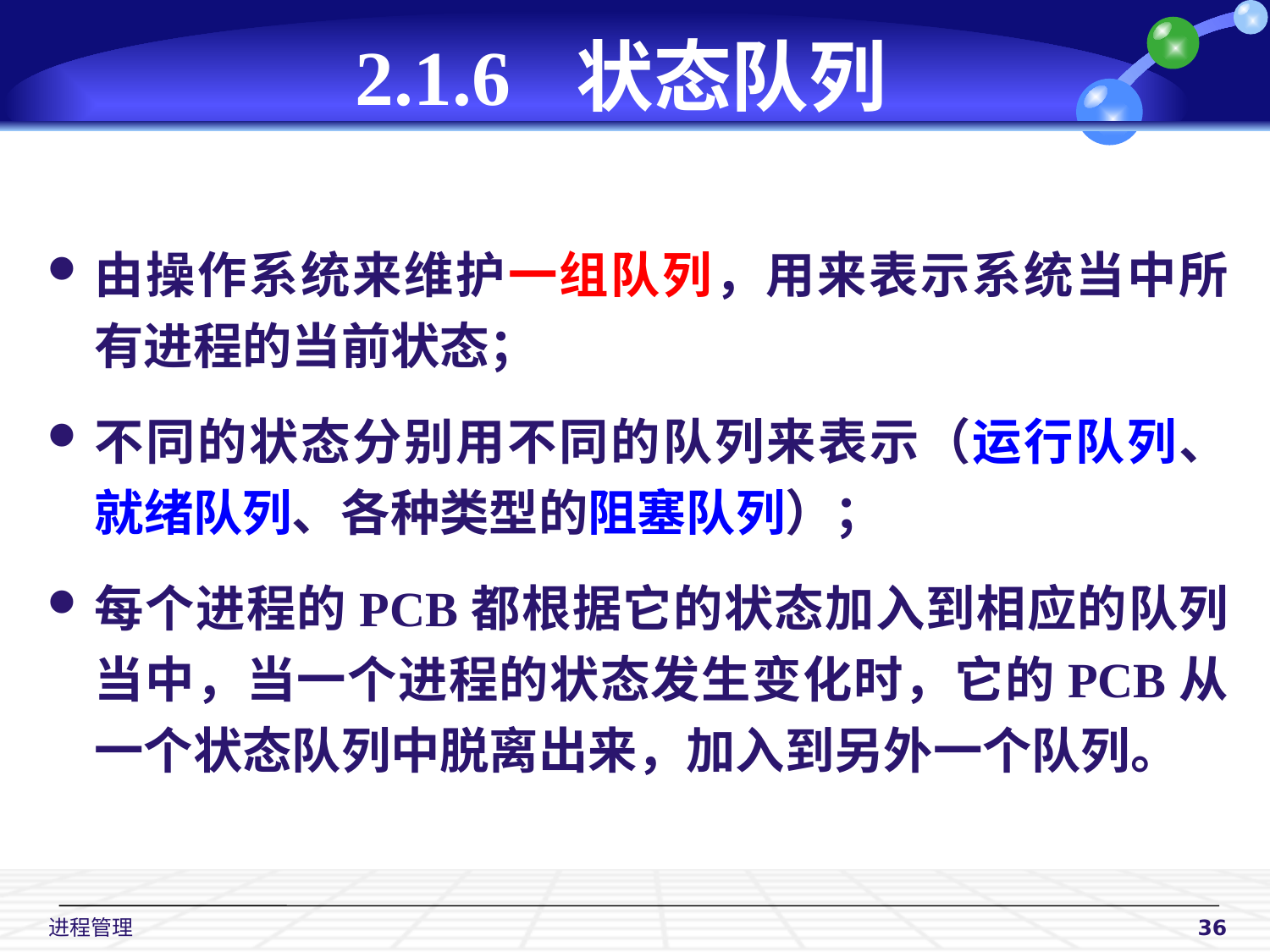

# 2.1.6 状态队列
由操作系统来维护一组队列，用来表示系统当中所有进程的当前状态；
不同的状态分别用不同的队列来表示（运行队列、就绪队列、各种类型的阻塞队列）；
每个进程的PCB都根据它的状态加入到相应的队列当中，当一个进程的状态发生变化时，它的PCB从一个状态队列中脱离出来，加入到另外一个队列。
   进程管理
36